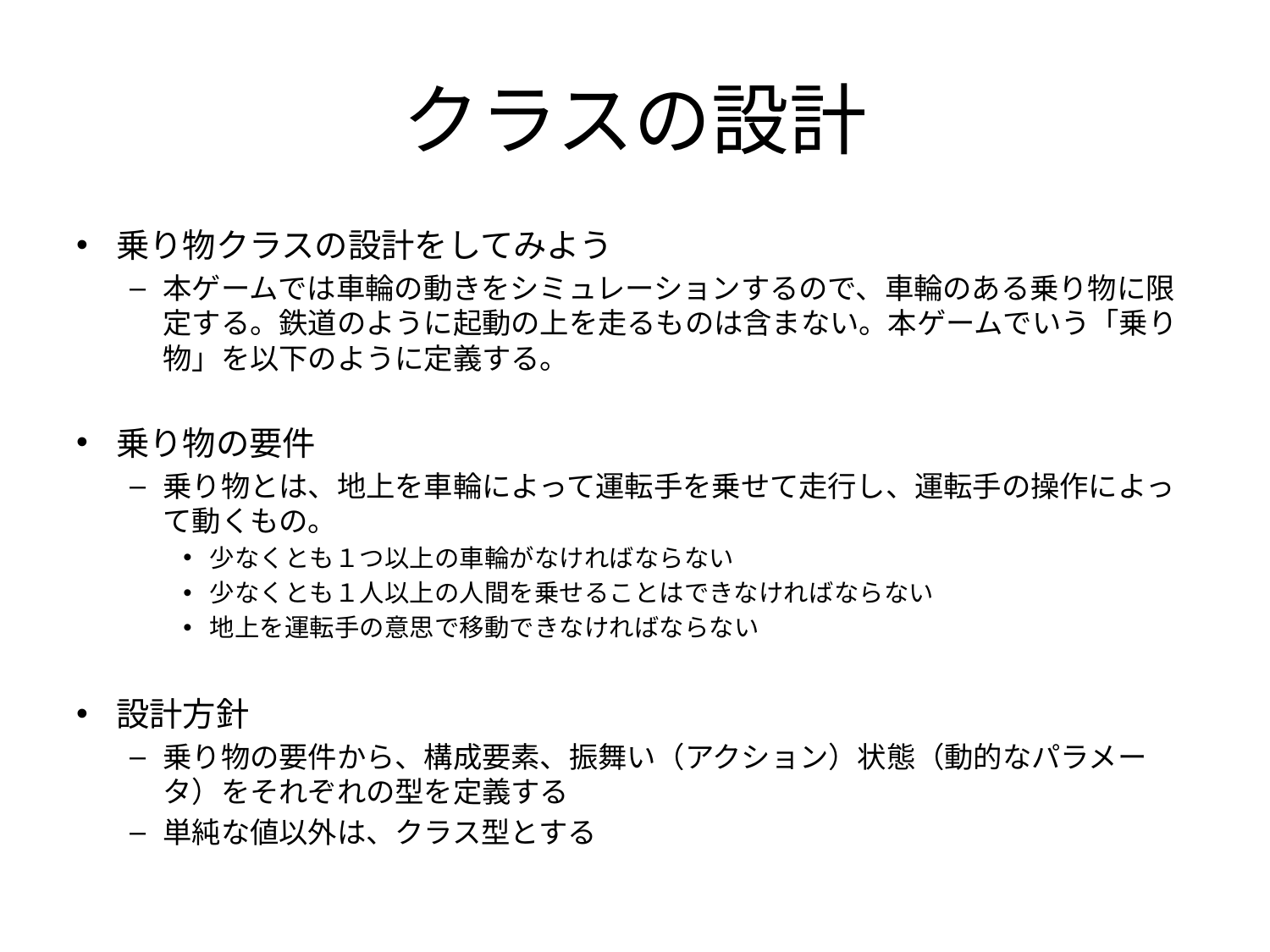

# クラスの設計
乗り物クラスの設計をしてみよう
本ゲームでは車輪の動きをシミュレーションするので、車輪のある乗り物に限定する。鉄道のように起動の上を走るものは含まない。本ゲームでいう「乗り物」を以下のように定義する。

乗り物の要件
乗り物とは、地上を車輪によって運転手を乗せて走行し、運転手の操作によって動くもの。
少なくとも１つ以上の車輪がなければならない
少なくとも１人以上の人間を乗せることはできなければならない
地上を運転手の意思で移動できなければならない

設計方針
乗り物の要件から、構成要素、振舞い（アクション）状態（動的なパラメータ）をそれぞれの型を定義する
単純な値以外は、クラス型とする